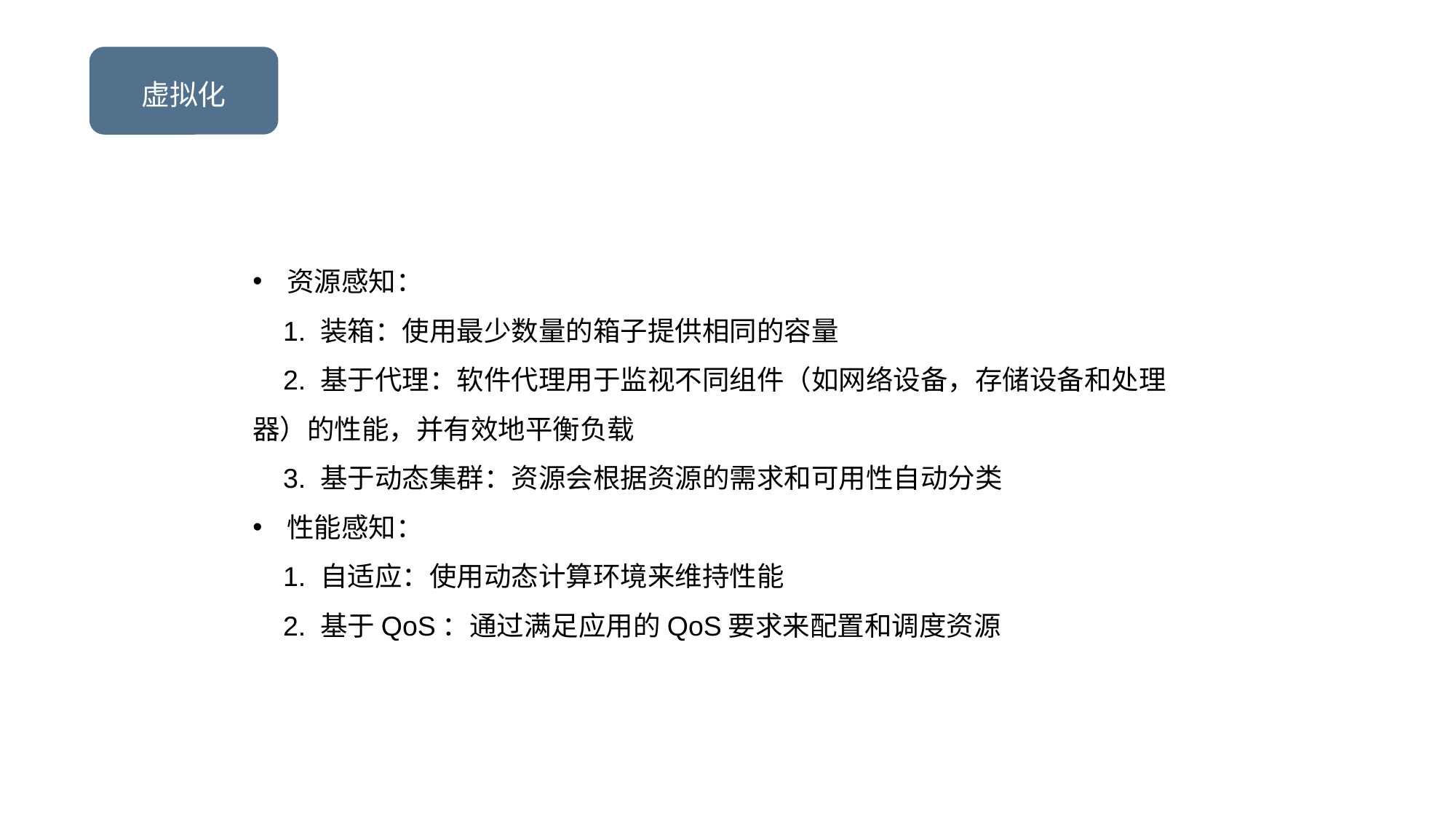

虚拟化
资源感知：
    1. 装箱：使用最少数量的箱子提供相同的容量
    2. 基于代理：软件代理用于监视不同组件（如网络设备，存储设备和处理器）的性能，并有效地平衡负载
    3. 基于动态集群：资源会根据资源的需求和可用性自动分类
性能感知：
    1. 自适应：使用动态计算环境来维持性能
    2. 基于QoS：通过满足应用的QoS要求来配置和调度资源